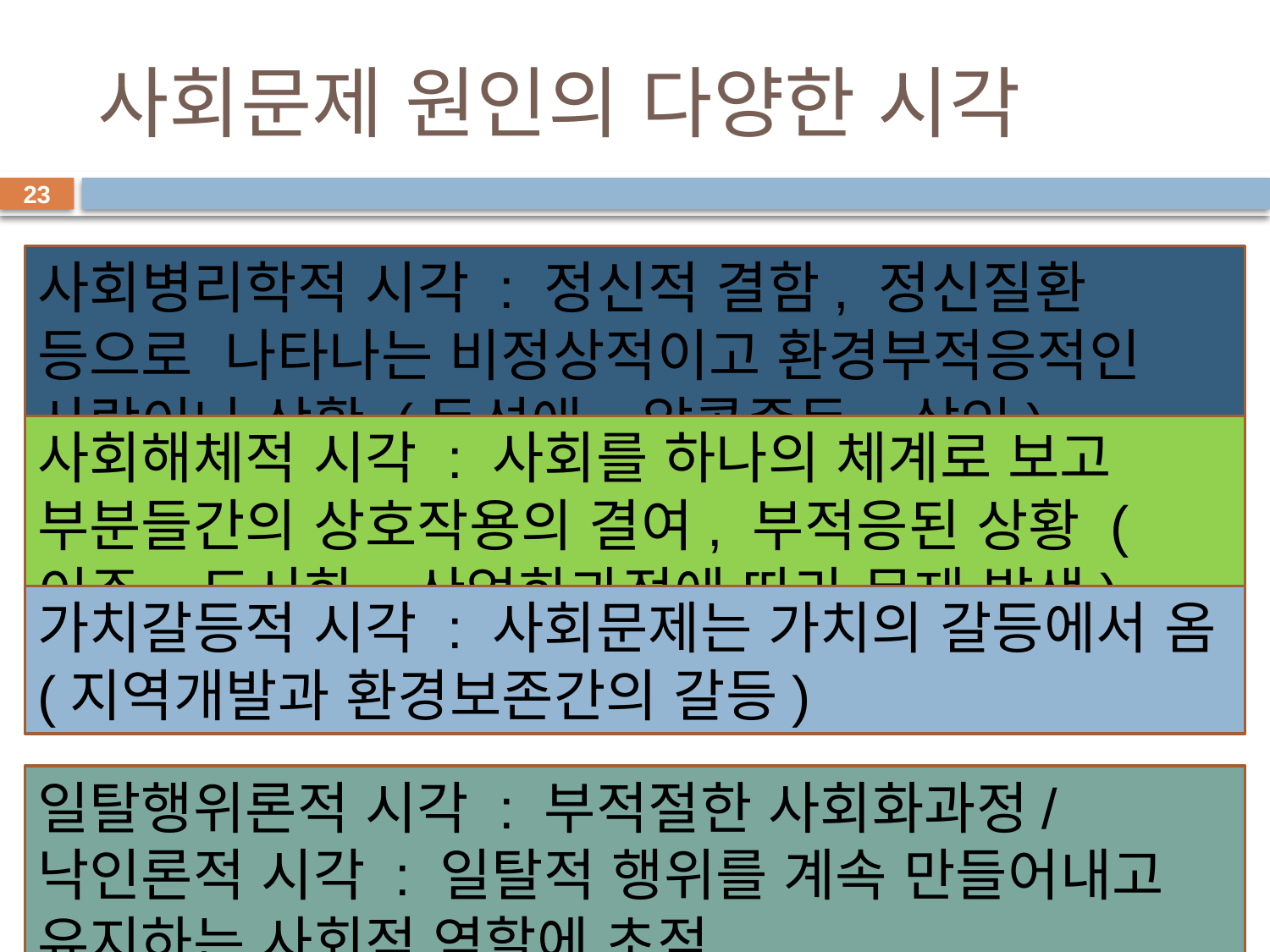

# 사회문제 원인의 다양한 시각
23

사회병리학적 시각 : 정신적 결함, 정신질환 등으로  나타나는 비정상적이고 환경부적응적인 사람이나 상황 (동성애, 알콜중독, 살인)
사회해체적 시각 : 사회를 하나의 체계로 보고 부분들간의 상호작용의 결여, 부적응된 상황 (이주, 도시화, 산업화과정에 따라 문제 발생)
가치갈등적 시각 : 사회문제는 가치의 갈등에서 옴 (지역개발과 환경보존간의 갈등)
일탈행위론적 시각 : 부적절한 사회화과정/ 낙인론적 시각 : 일탈적 행위를 계속 만들어내고 유지하는 사회적 역할에 초점